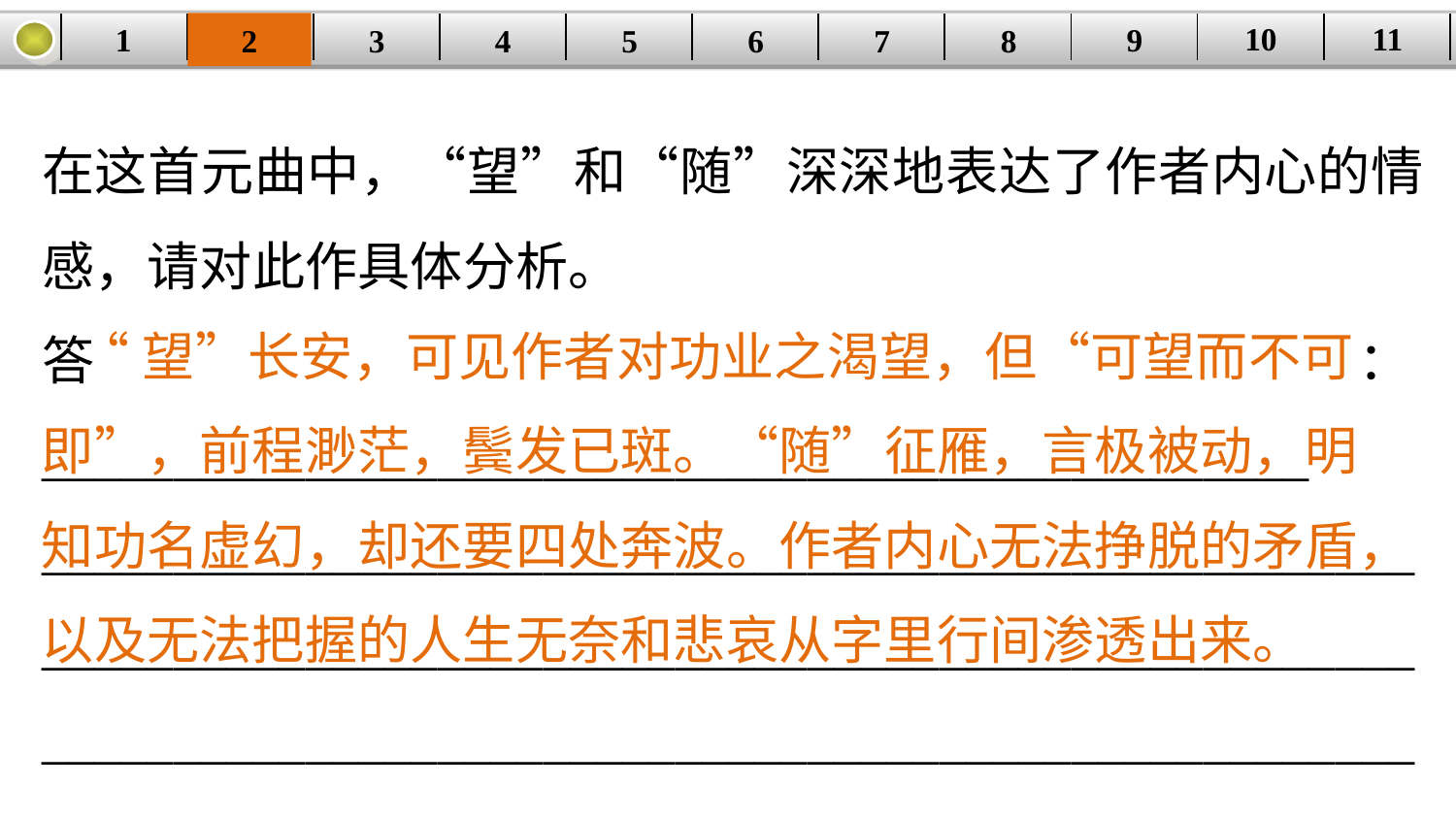

10

11
9
1
3
4
5
6
8
2
|  |  |  |  |  |  |  |  |  |  |  |
| --- | --- | --- | --- | --- | --- | --- | --- | --- | --- | --- |
7

在这首元曲中，“望”和“随”深深地表达了作者内心的情感，请对此作具体分析。
答：________________________________________________
____________________________________________________________________________________________________________________________________________________________
   “望”长安，可见作者对功业之渴望，但“可望而不可即”，前程渺茫，鬓发已斑。“随”征雁，言极被动，明知功名虚幻，却还要四处奔波。作者内心无法挣脱的矛盾，以及无法把握的人生无奈和悲哀从字里行间渗透出来。